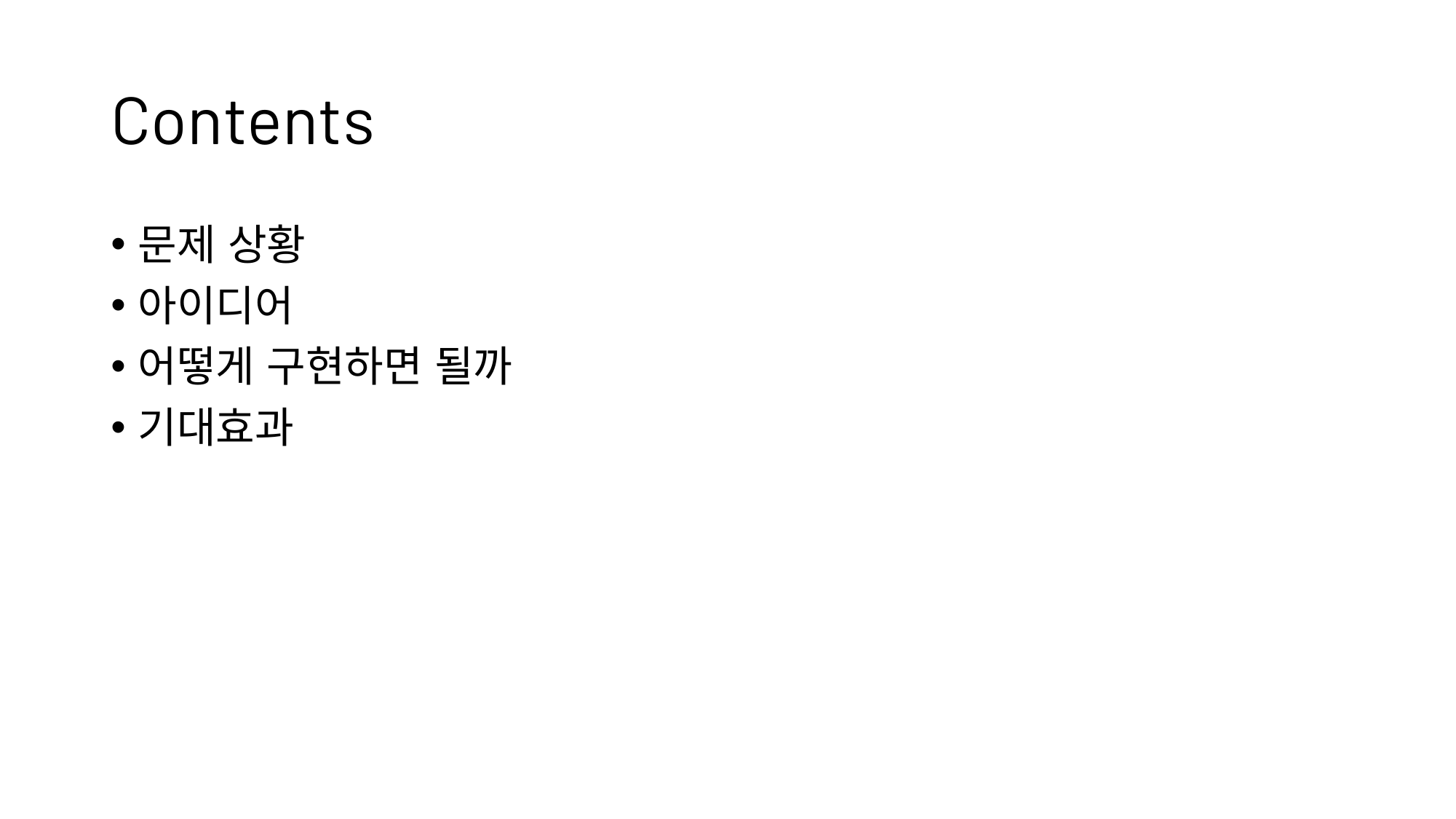

# Contents
문제 상황
아이디어
어떻게 구현하면 될까
기대효과